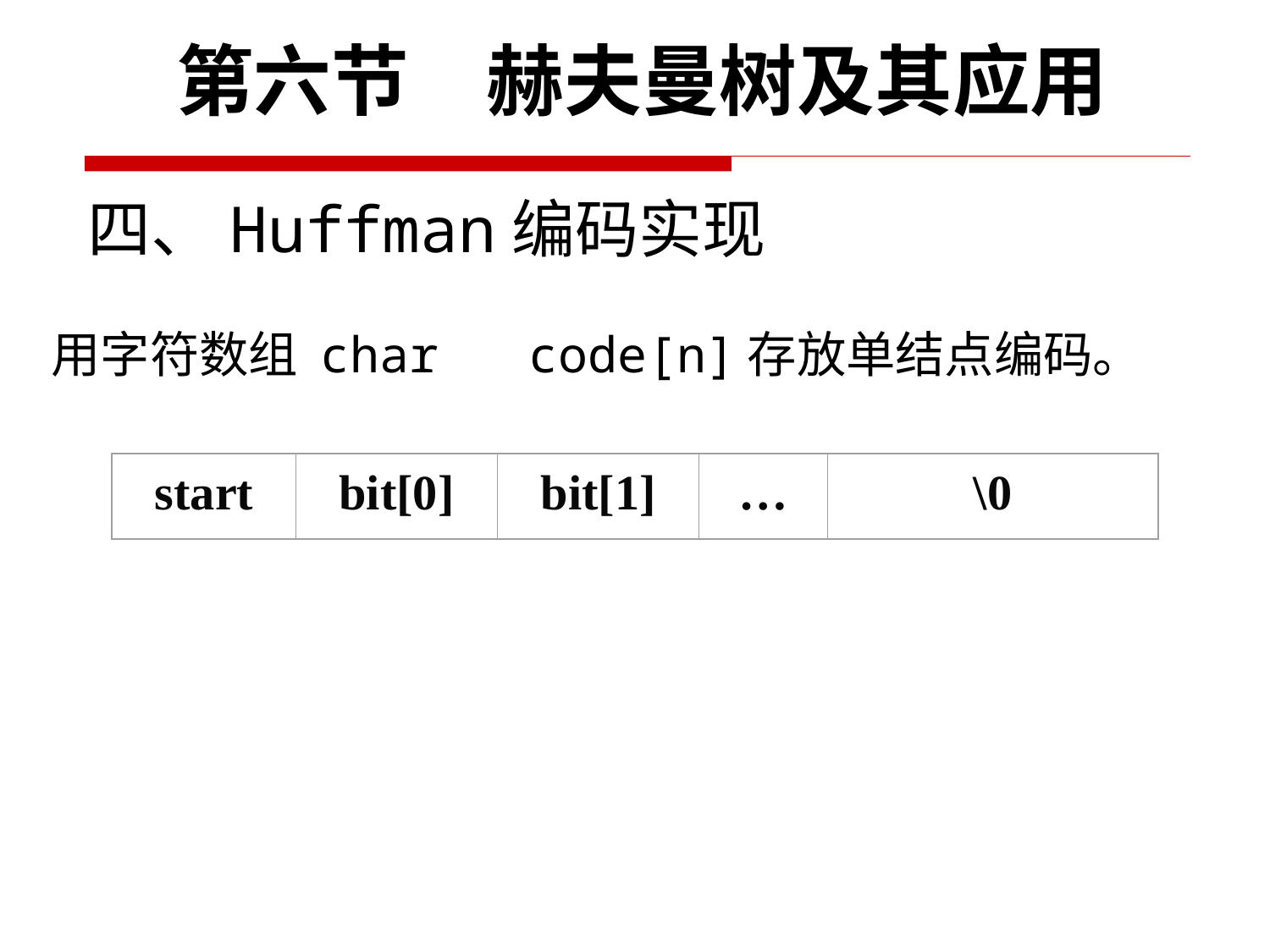

第六节　赫夫曼树及其应用
# 四、Huffman编码实现
用字符数组 char   code[n]存放单结点编码。

start

bit[0]

bit[1]

…

\0